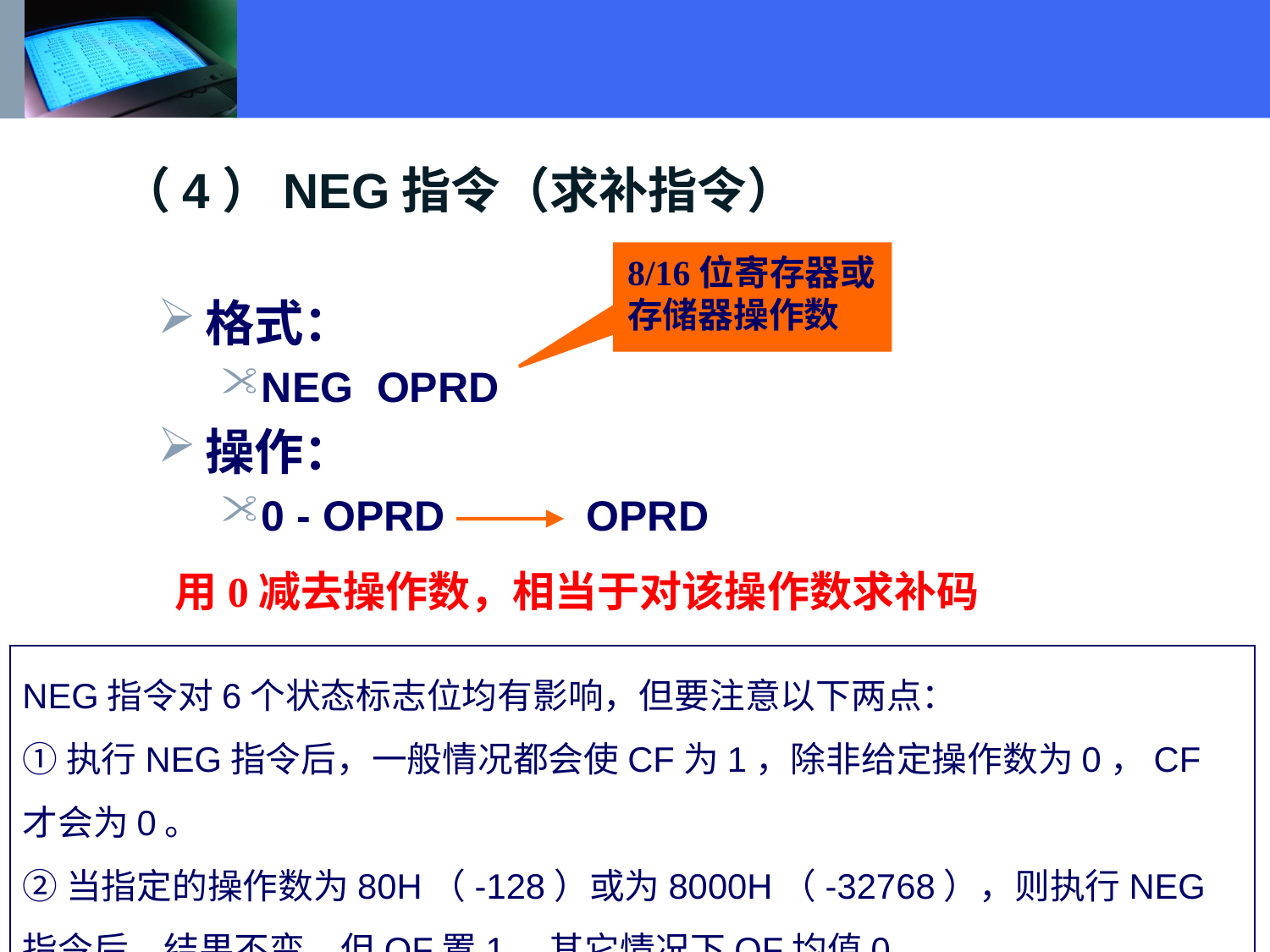

（4）NEG指令（求补指令）
8/16位寄存器或存储器操作数
格式：
NEG  OPRD
操作：
0 - OPRD            OPRD

用0减去操作数，相当于对该操作数求补码
NEG指令对6个状态标志位均有影响，但要注意以下两点：
①执行NEG指令后，一般情况都会使CF为1，除非给定操作数为0，CF才会为0。
②当指定的操作数为80H（-128）或为8000H（-32768），则执行NEG指令后，结果不变，但OF置1，其它情况下OF均值0